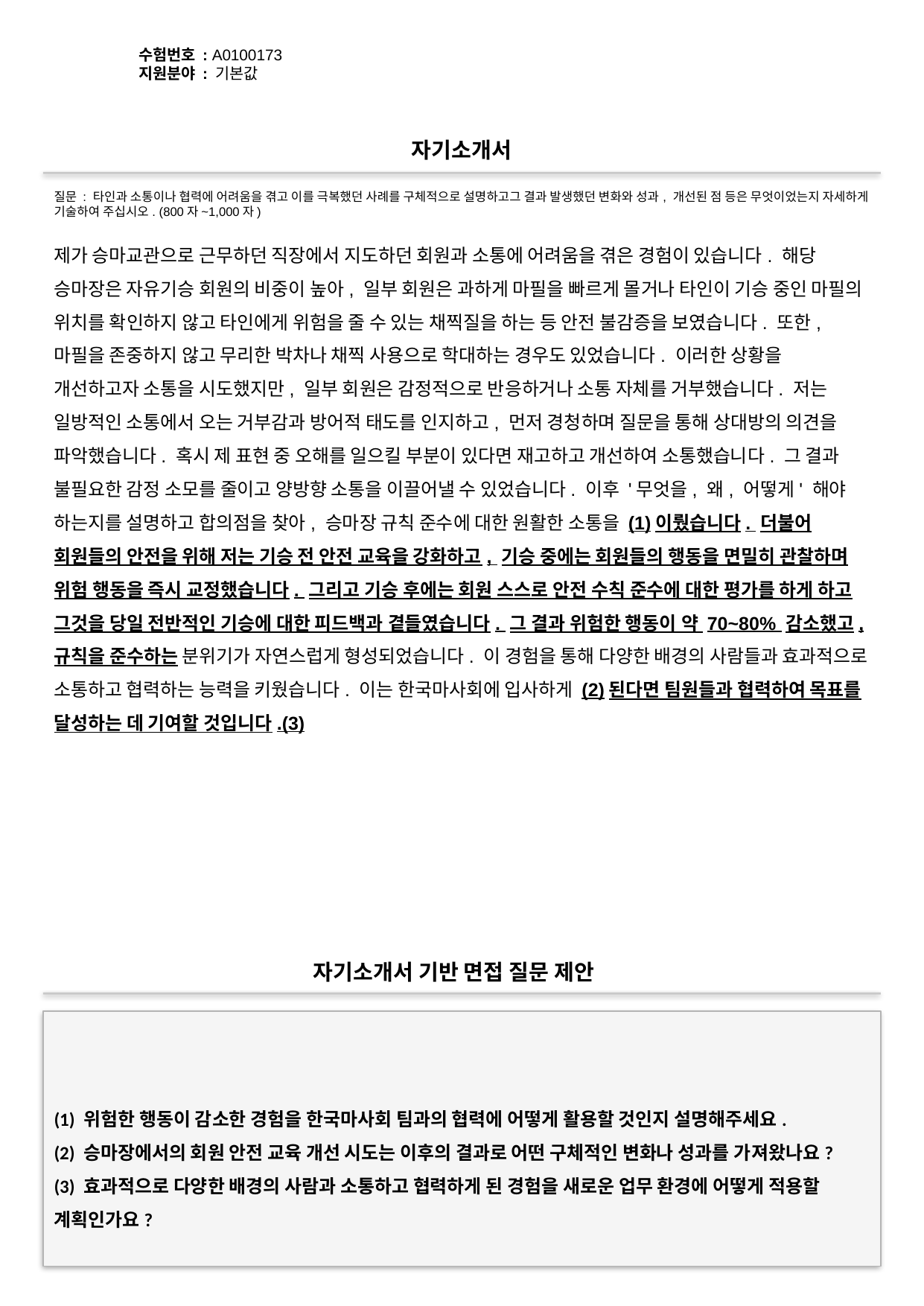

수험번호 : A0100173
지원분야 : 기본값
#

자기소개서

질문 : 타인과 소통이나 협력에 어려움을 겪고 이를 극복했던 사례를 구체적으로 설명하고그 결과 발생했던 변화와 성과, 개선된 점 등은 무엇이었는지 자세하게 기술하여 주십시오. (800자~1,000자)

제가 승마교관으로 근무하던 직장에서 지도하던 회원과 소통에 어려움을 겪은 경험이 있습니다. 해당 승마장은 자유기승 회원의 비중이 높아, 일부 회원은 과하게 마필을 빠르게 몰거나 타인이 기승 중인 마필의 위치를 확인하지 않고 타인에게 위험을 줄 수 있는 채찍질을 하는 등 안전 불감증을 보였습니다. 또한, 마필을 존중하지 않고 무리한 박차나 채찍 사용으로 학대하는 경우도 있었습니다. 이러한 상황을 개선하고자 소통을 시도했지만, 일부 회원은 감정적으로 반응하거나 소통 자체를 거부했습니다. 저는 일방적인 소통에서 오는 거부감과 방어적 태도를 인지하고, 먼저 경청하며 질문을 통해 상대방의 의견을 파악했습니다. 혹시 제 표현 중 오해를 일으킬 부분이 있다면 재고하고 개선하여 소통했습니다. 그 결과 불필요한 감정 소모를 줄이고 양방향 소통을 이끌어낼 수 있었습니다. 이후 '무엇을, 왜, 어떻게' 해야 하는지를 설명하고 합의점을 찾아, 승마장 규칙 준수에 대한 원활한 소통을 (1)이뤘습니다. 더불어 회원들의 안전을 위해 저는 기승 전 안전 교육을 강화하고, 기승 중에는 회원들의 행동을 면밀히 관찰하며 위험 행동을 즉시 교정했습니다. 그리고 기승 후에는 회원 스스로 안전 수칙 준수에 대한 평가를 하게 하고 그것을 당일 전반적인 기승에 대한 피드백과 곁들였습니다. 그 결과 위험한 행동이 약 70~80% 감소했고, 규칙을 준수하는 분위기가 자연스럽게 형성되었습니다. 이 경험을 통해 다양한 배경의 사람들과 효과적으로 소통하고 협력하는 능력을 키웠습니다. 이는 한국마사회에 입사하게 (2)된다면 팀원들과 협력하여 목표를 달성하는 데 기여할 것입니다.(3)

자기소개서 기반 면접 질문 제안

(1) 위험한 행동이 감소한 경험을 한국마사회 팀과의 협력에 어떻게 활용할 것인지 설명해주세요.
(2) 승마장에서의 회원 안전 교육 개선 시도는 이후의 결과로 어떤 구체적인 변화나 성과를 가져왔나요?
(3) 효과적으로 다양한 배경의 사람과 소통하고 협력하게 된 경험을 새로운 업무 환경에 어떻게 적용할 계획인가요?